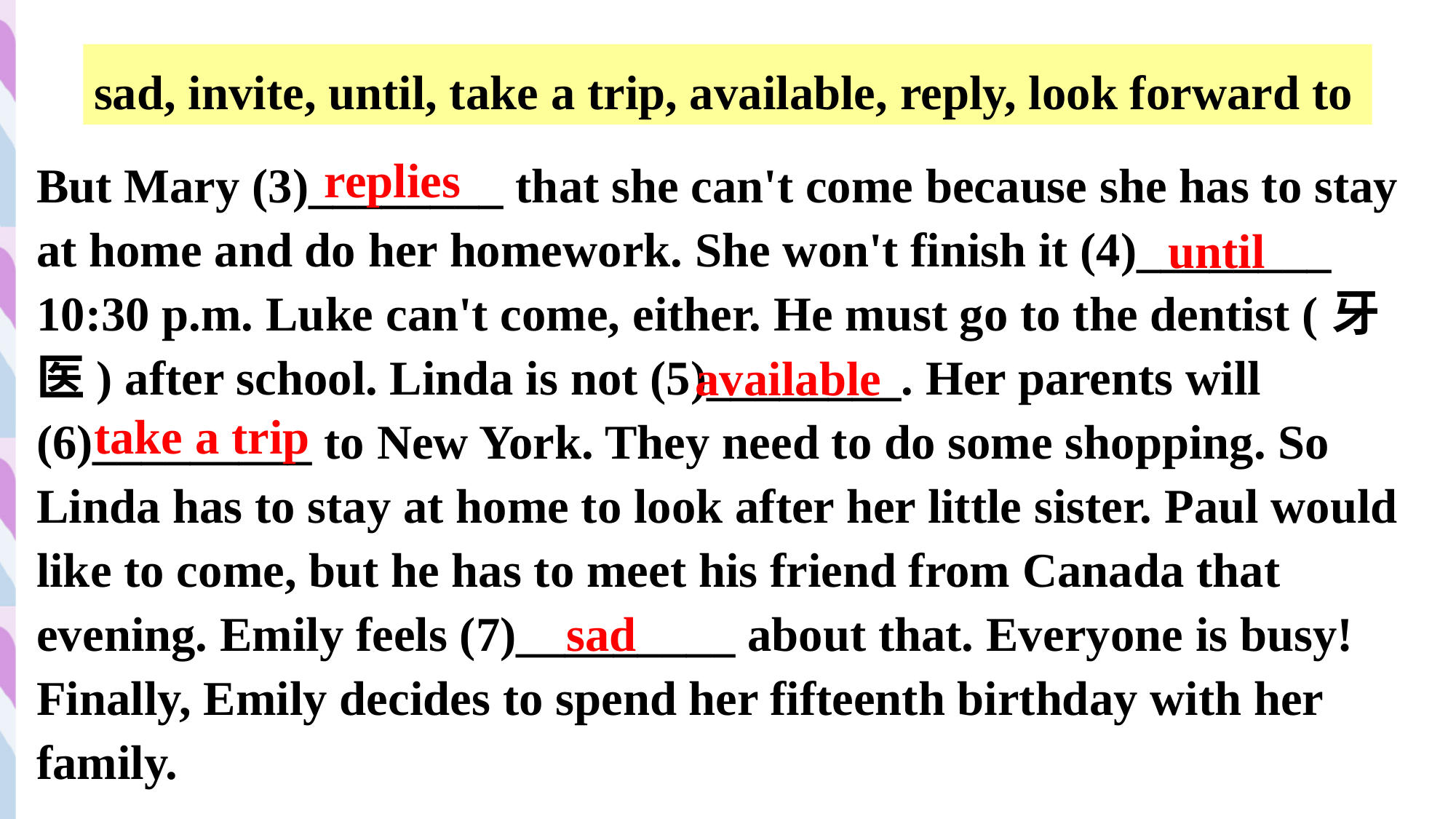

sad, invite, until, take a trip, available, reply, look forward to
replies
But Mary (3)________ that she can't come because she has to stay at home and do her homework. She won't finish it (4)________ 10:30 p.m. Luke can't come, either. He must go to the dentist (牙医) after school. Linda is not (5)________. Her parents will (6)_________ to New York. They need to do some shopping. So Linda has to stay at home to look after her little sister. Paul would like to come, but he has to meet his friend from Canada that evening. Emily feels (7)_________ about that. Everyone is busy! Finally, Emily decides to spend her fifteenth birthday with her family.
until
available
take a trip
sad